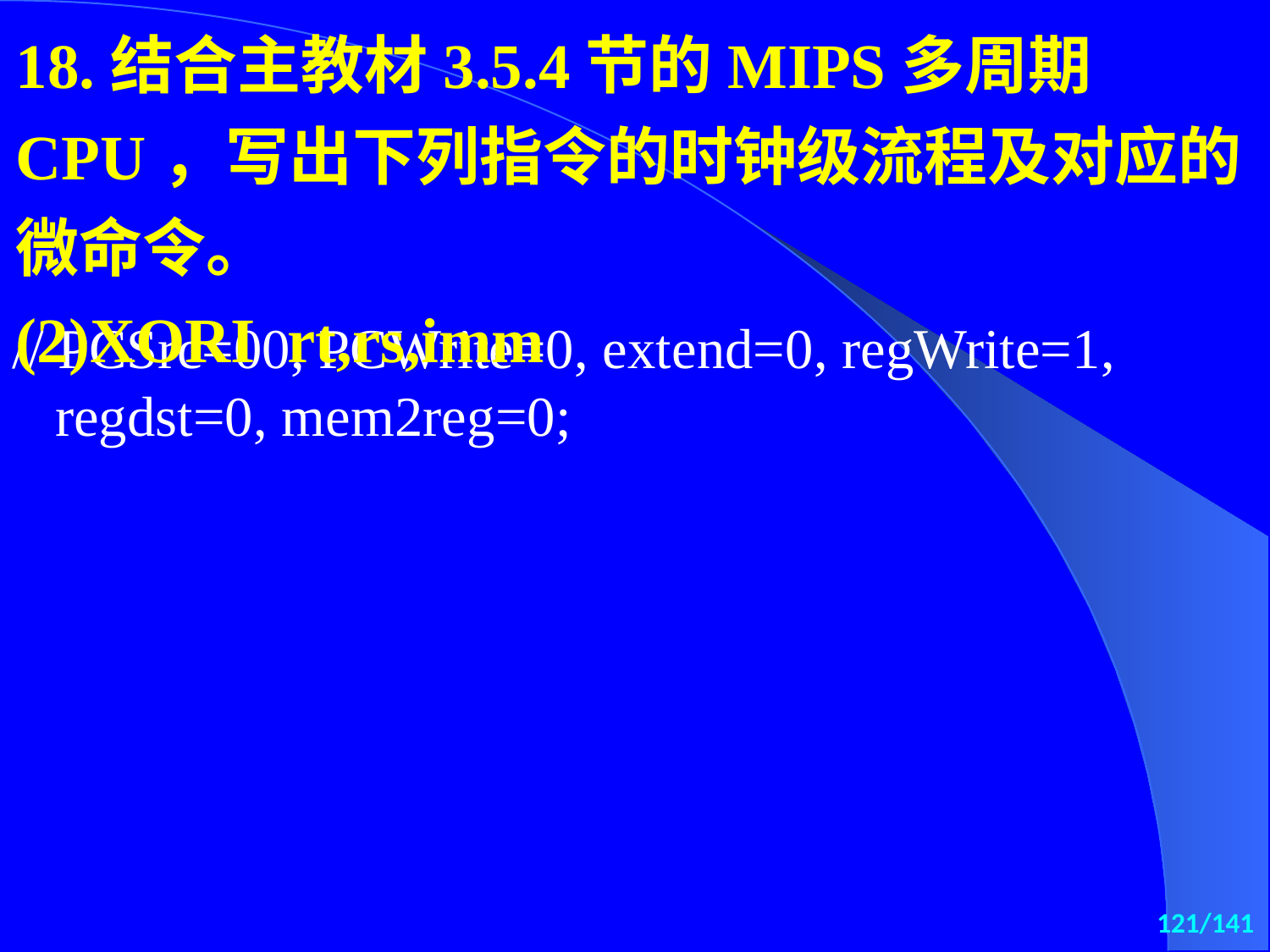

18.结合主教材3.5.4节的MIPS多周期CPU，写出下列指令的时钟级流程及对应的微命令。
(2)XORI  rt,rs,imm
// PCSrc=00, PCWrite=0, extend=0, regWrite=1,
   regdst=0, mem2reg=0;
121/141